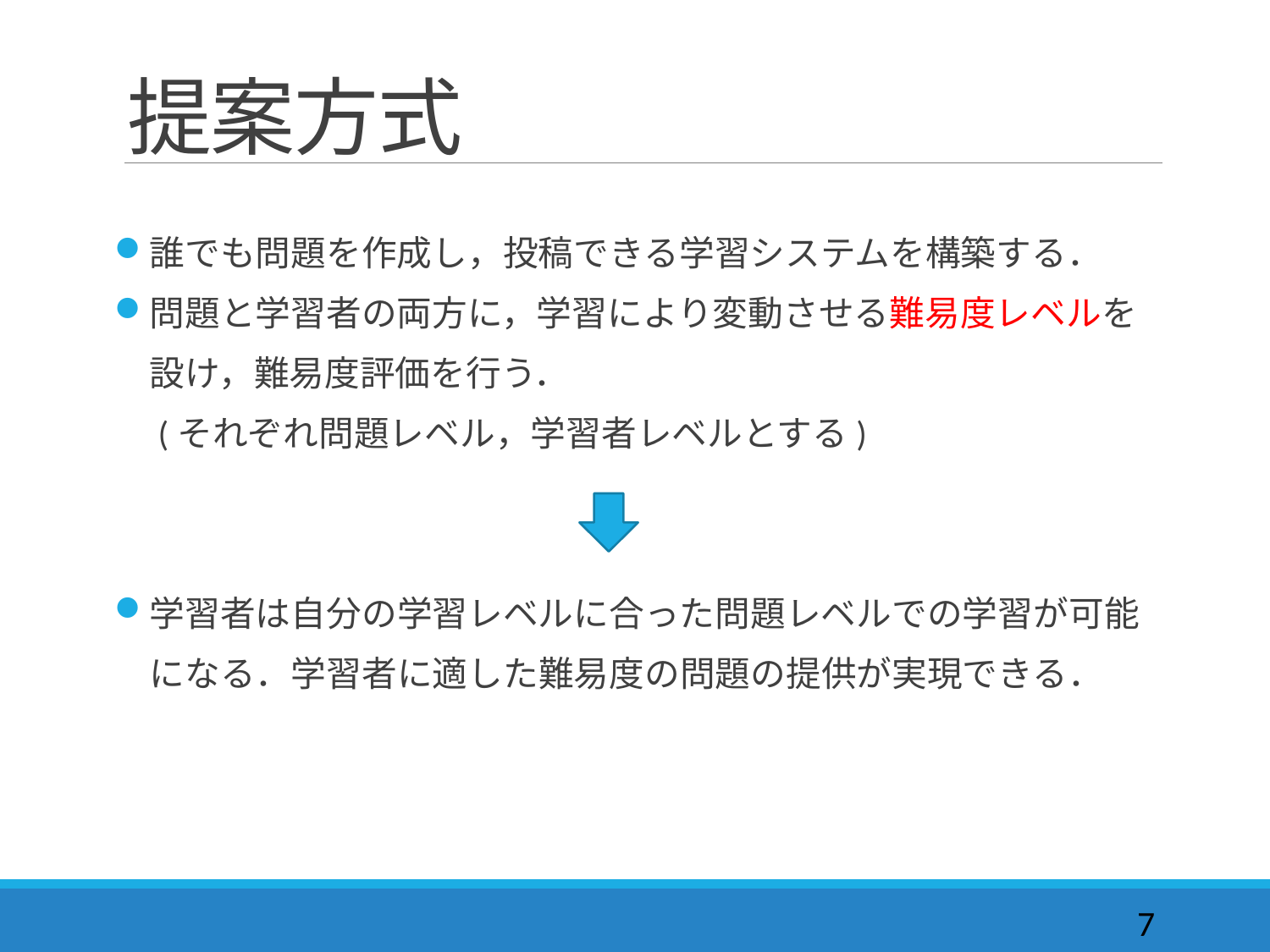

# 提案方式

誰でも問題を作成し，投稿できる学習システムを構築する．
問題と学習者の両方に，学習により変動させる難易度レベルを
　設け，難易度評価を行う．
　(それぞれ問題レベル，学習者レベルとする)

学習者は自分の学習レベルに合った問題レベルでの学習が可能
　になる．学習者に適した難易度の問題の提供が実現できる．

7